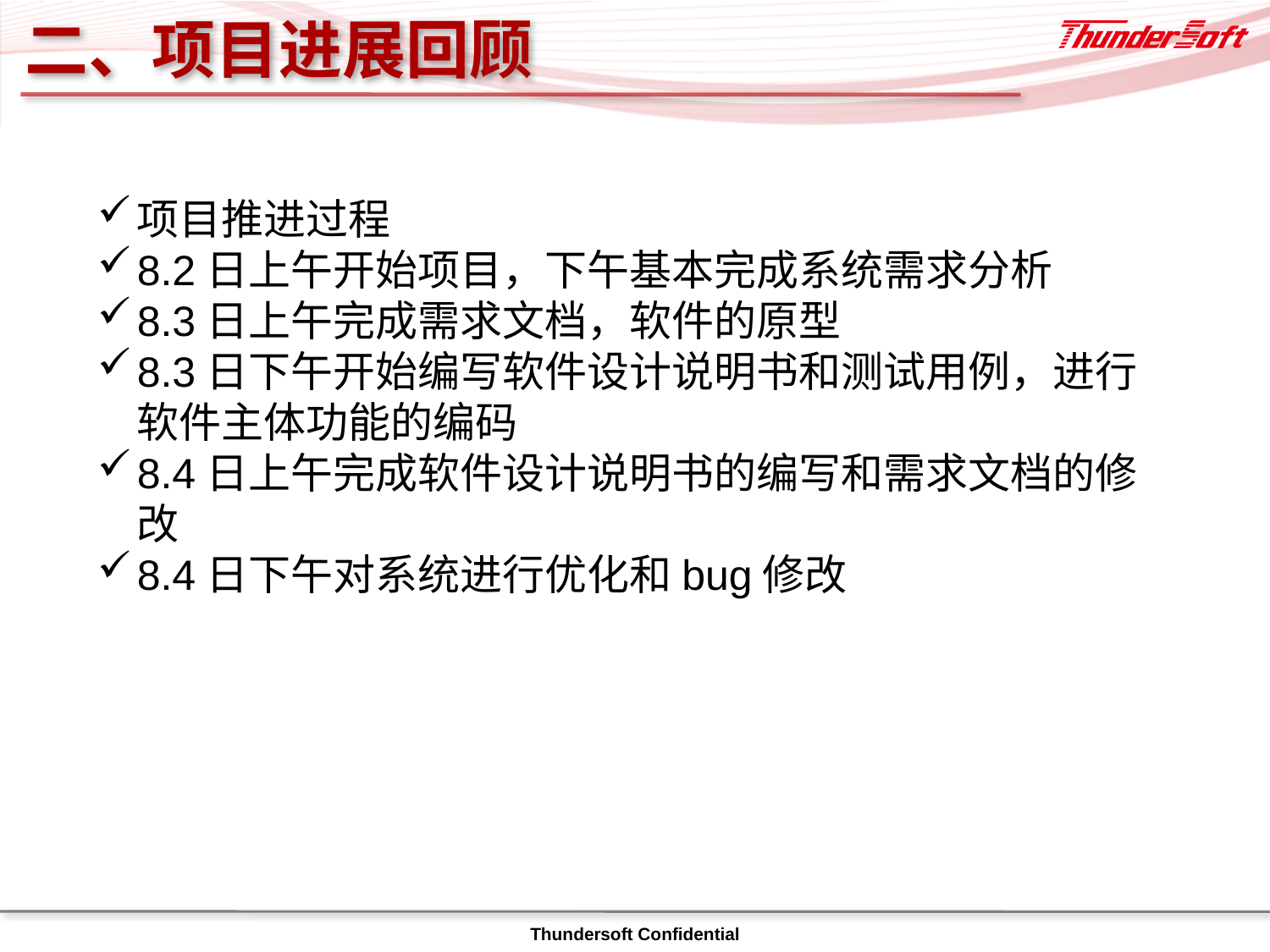

# 二、项目进展回顾
项目推进过程
8.2日上午开始项目，下午基本完成系统需求分析
8.3日上午完成需求文档，软件的原型
8.3日下午开始编写软件设计说明书和测试用例，进行软件主体功能的编码
8.4日上午完成软件设计说明书的编写和需求文档的修改
8.4日下午对系统进行优化和bug修改

Thundersoft Confidential
4